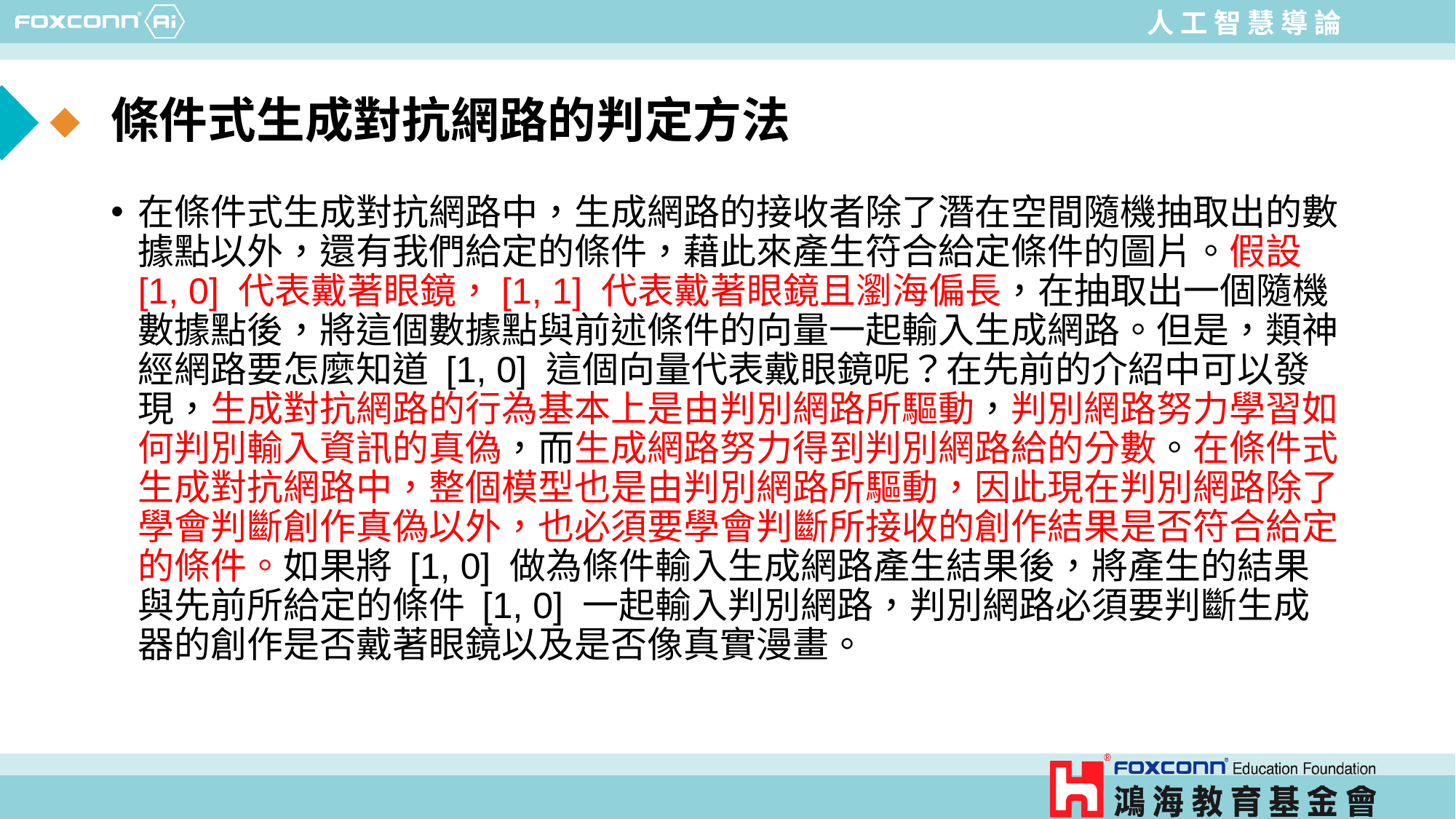

# 條件式生成對抗網路的判定方法
在條件式生成對抗網路中，生成網路的接收者除了潛在空間隨機抽取出的數據點以外，還有我們給定的條件，藉此來產生符合給定條件的圖片。假設 [1, 0] 代表戴著眼鏡，[1, 1] 代表戴著眼鏡且瀏海偏長，在抽取出一個隨機數據點後，將這個數據點與前述條件的向量一起輸入生成網路。但是，類神經網路要怎麼知道 [1, 0] 這個向量代表戴眼鏡呢？在先前的介紹中可以發現，生成對抗網路的行為基本上是由判別網路所驅動，判別網路努力學習如何判別輸入資訊的真偽，而生成網路努力得到判別網路給的分數。在條件式生成對抗網路中，整個模型也是由判別網路所驅動，因此現在判別網路除了學會判斷創作真偽以外，也必須要學會判斷所接收的創作結果是否符合給定的條件。如果將 [1, 0] 做為條件輸入生成網路產生結果後，將產生的結果與先前所給定的條件 [1, 0] 一起輸入判別網路，判別網路必須要判斷生成器的創作是否戴著眼鏡以及是否像真實漫畫。